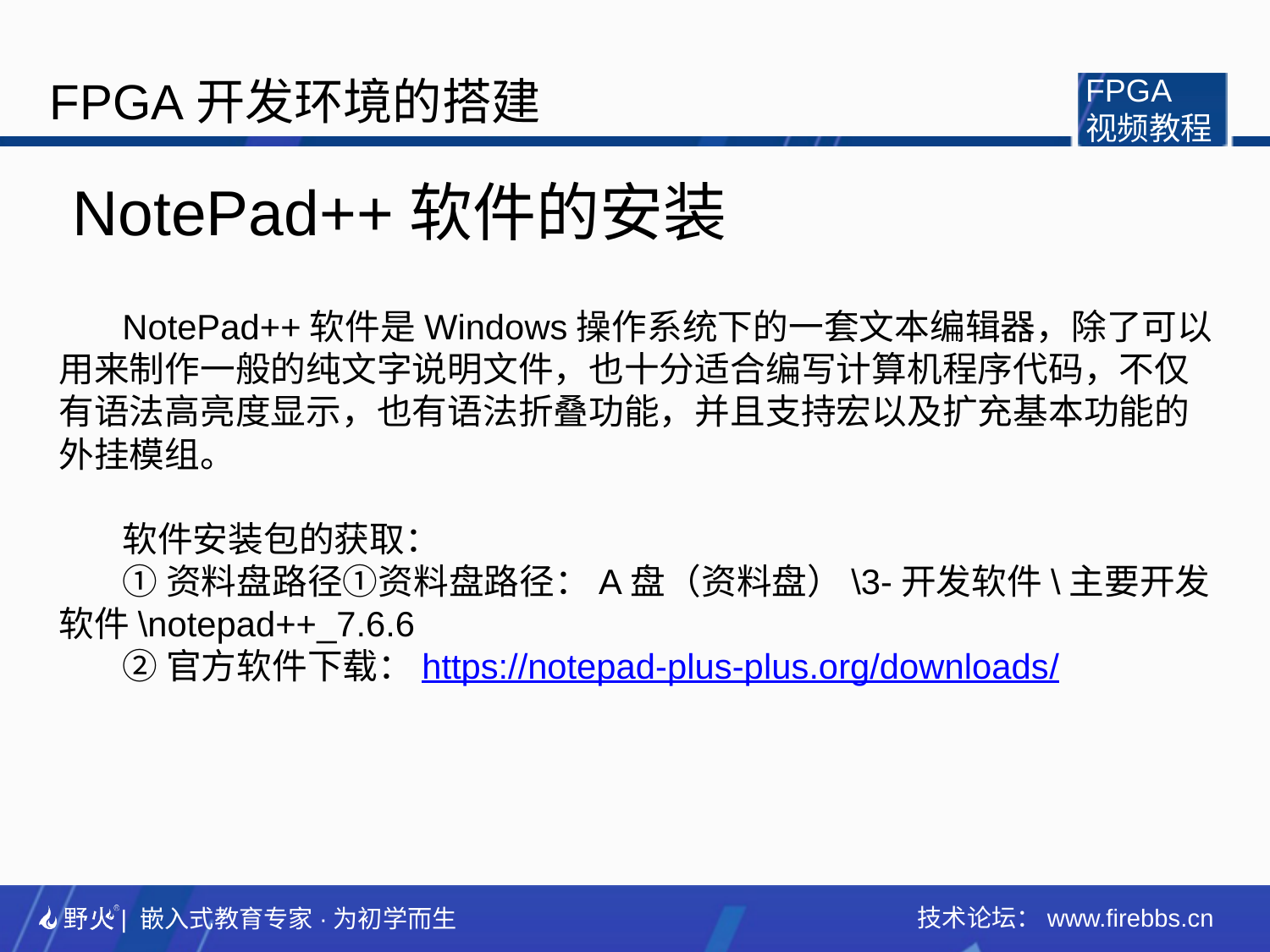

FPGA开发环境的搭建
FPGA
视频教程
  NotePad++软件的安装
NotePad++软件是Windows操作系统下的一套文本编辑器，除了可以用来制作一般的纯文字说明文件，也十分适合编写计算机程序代码，不仅有语法高亮度显示，也有语法折叠功能，并且支持宏以及扩充基本功能的外挂模组。

软件安装包的获取：
①资料盘路径①资料盘路径：A盘（资料盘）\3-开发软件\主要开发软件\notepad++_7.6.6
②官方软件下载：https://notepad-plus-plus.org/downloads/